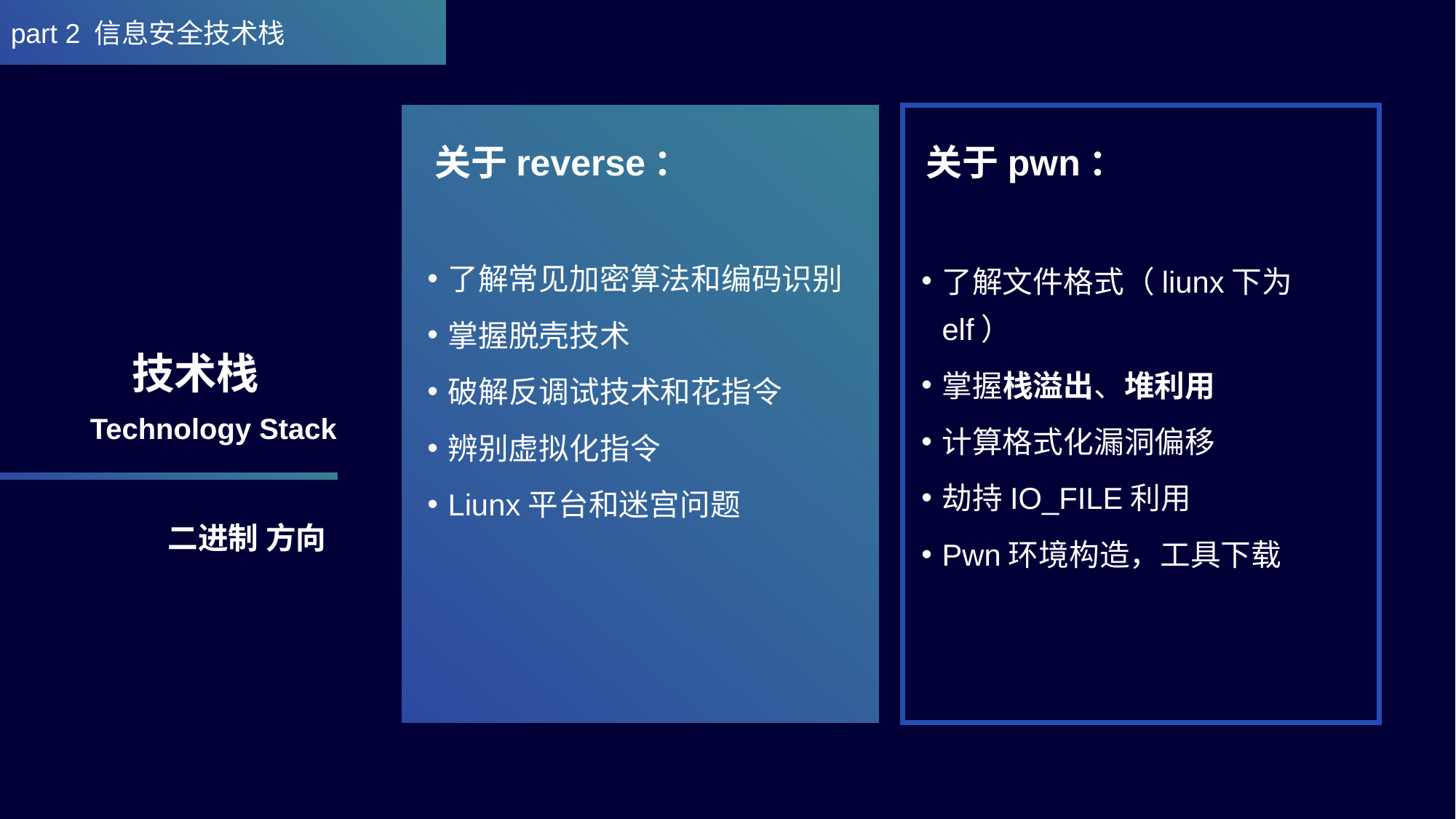

part 2 信息安全技术栈

关于reverse：
关于pwn：
了解常见加密算法和编码识别
掌握脱壳技术
破解反调试技术和花指令
辨别虚拟化指令
Liunx平台和迷宫问题
了解文件格式（liunx下为elf）
掌握栈溢出、堆利用
计算格式化漏洞偏移
劫持IO_FILE利用
Pwn环境构造，工具下载
技术栈
Technology Stack

二进制 方向